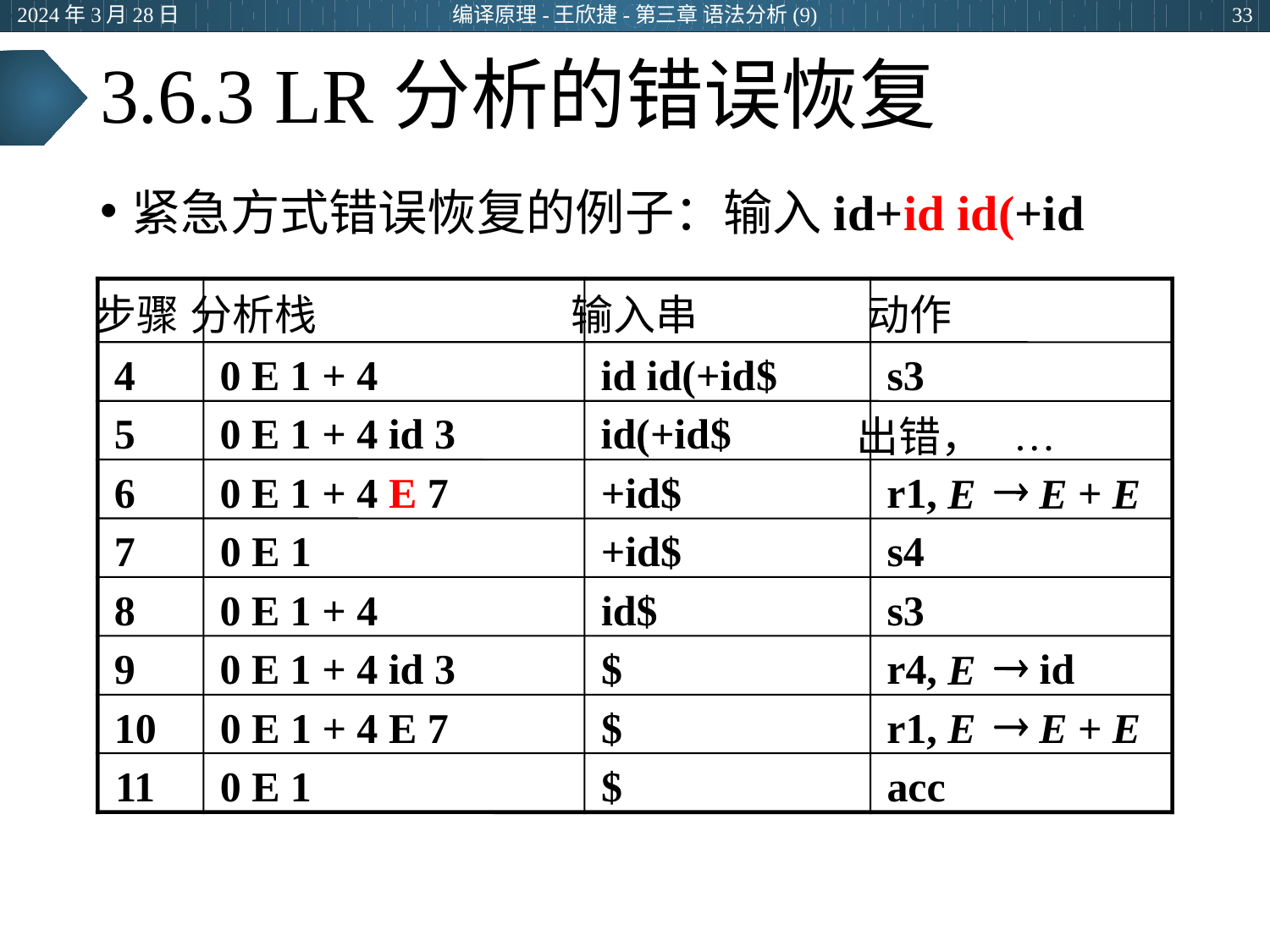

2024年3月28日
编译原理-王欣捷-第三章 语法分析(9)
33
# 3.6.3 LR分析的错误恢复
紧急方式错误恢复的例子：输入id+id id(+id

步骤
分析栈
输入串
动作

4
0 E 1 + 4
id id(+id
$
s3
5
0 E 1 + 4 id 3
id(+id
$
…
出错，
→
6
0 E 1 + 4
E
7
+id
$
r1,
+
E
E
E
7
0 E 1
+id
$
s4
8
0 E 1 + 4
id
$
s3
→
9
0 E 1 + 4 id 3
$
r4,
id
E
→
r1,
+
10
0 E 1 + 4 E 7
$
E
E
E
11
0 E 1
$
acc